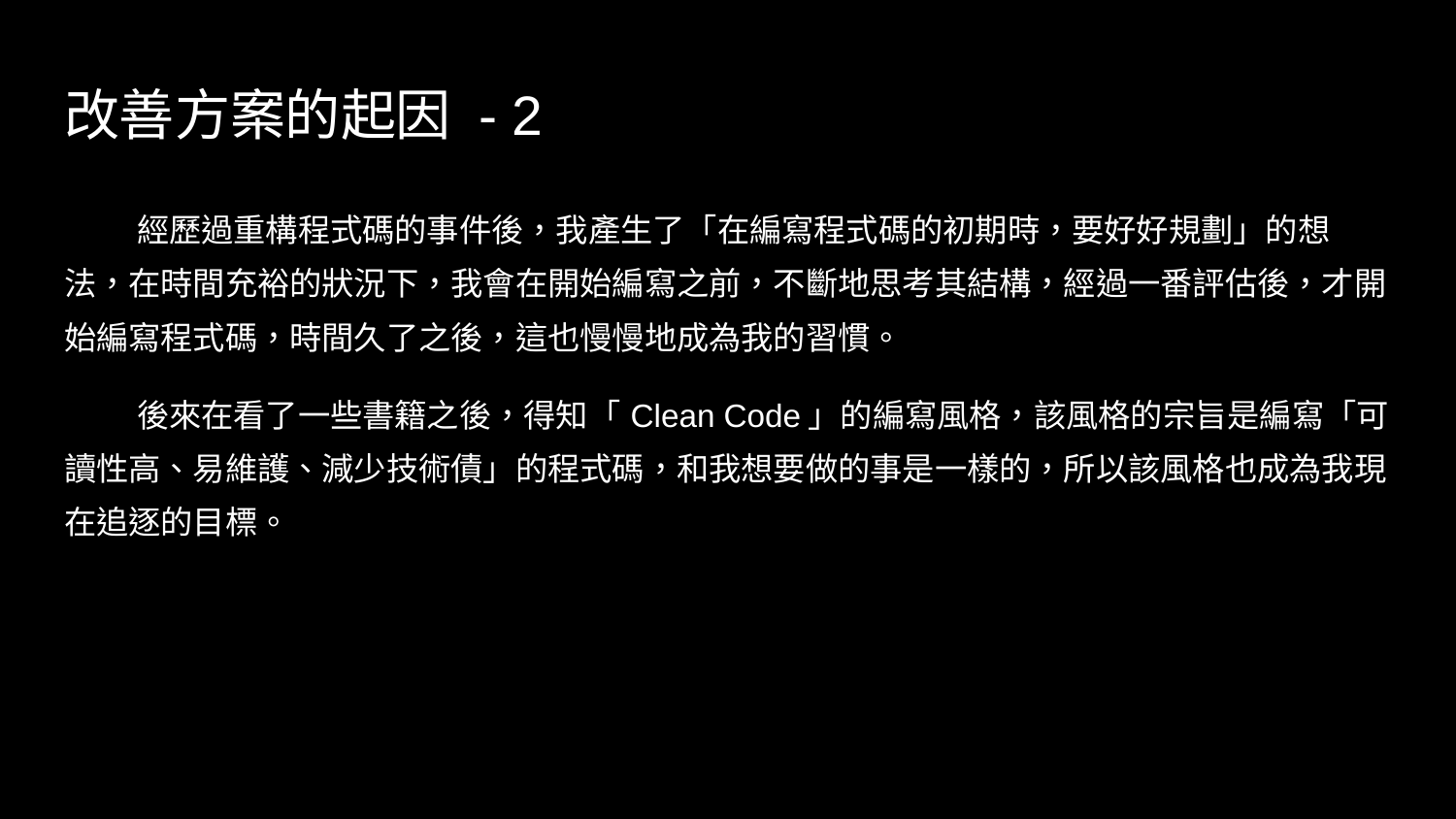

# 改善方案的起因 - 2
經歷過重構程式碼的事件後，我產生了「在編寫程式碼的初期時，要好好規劃」的想法，在時間充裕的狀況下，我會在開始編寫之前，不斷地思考其結構，經過一番評估後，才開始編寫程式碼，時間久了之後，這也慢慢地成為我的習慣。
後來在看了一些書籍之後，得知「Clean Code」的編寫風格，該風格的宗旨是編寫「可讀性高、易維護、減少技術債」的程式碼，和我想要做的事是一樣的，所以該風格也成為我現在追逐的目標。